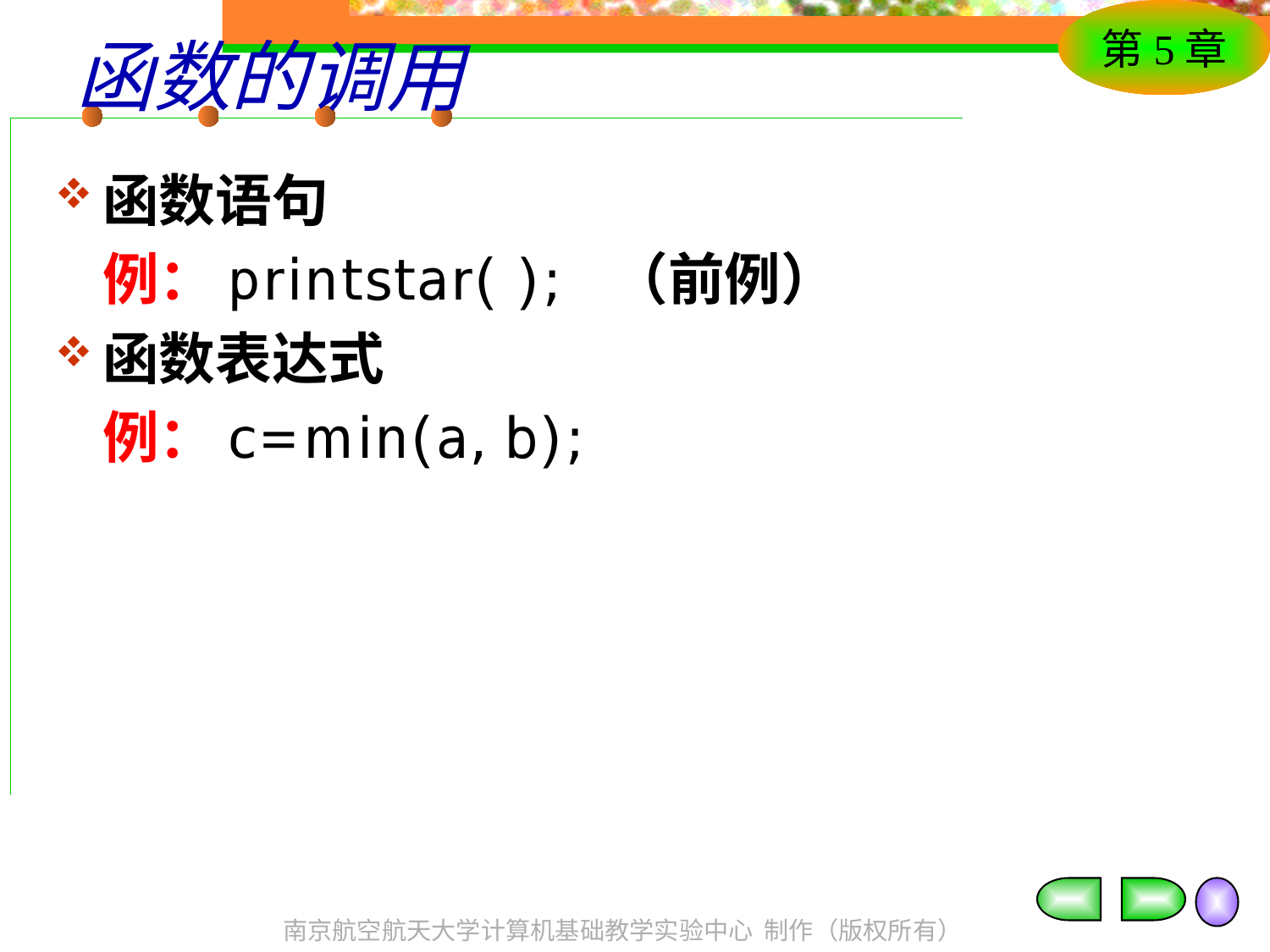

# 函数的调用
函数语句
	例：printstar( );  （前例）
函数表达式
	例：c=min(a, b);